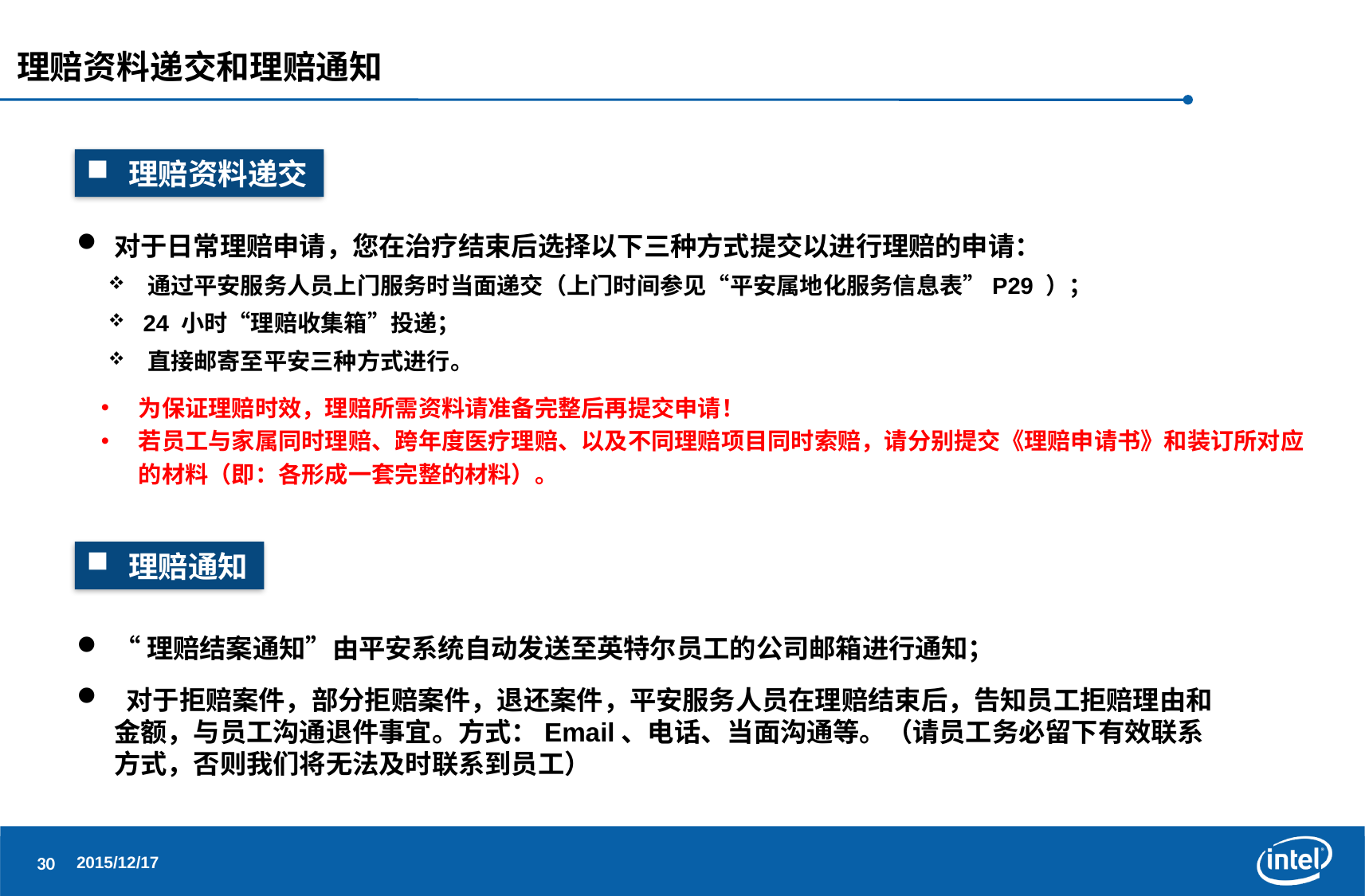

理赔资料递交和理赔通知
 理赔资料递交
对于日常理赔申请，您在治疗结束后选择以下三种方式提交以进行理赔的申请：
 通过平安服务人员上门服务时当面递交（上门时间参见“平安属地化服务信息表”P29 ）；
 24 小时“理赔收集箱”投递；
 直接邮寄至平安三种方式进行。
为保证理赔时效，理赔所需资料请准备完整后再提交申请！
若员工与家属同时理赔、跨年度医疗理赔、以及不同理赔项目同时索赔，请分别提交《理赔申请书》和装订所对应的材料（即：各形成一套完整的材料）。
 理赔通知
“理赔结案通知”由平安系统自动发送至英特尔员工的公司邮箱进行通知；
 对于拒赔案件，部分拒赔案件，退还案件，平安服务人员在理赔结束后，告知员工拒赔理由和金额，与员工沟通退件事宜。方式：Email、电话、当面沟通等。（请员工务必留下有效联系方式，否则我们将无法及时联系到员工）
30
2015/12/17